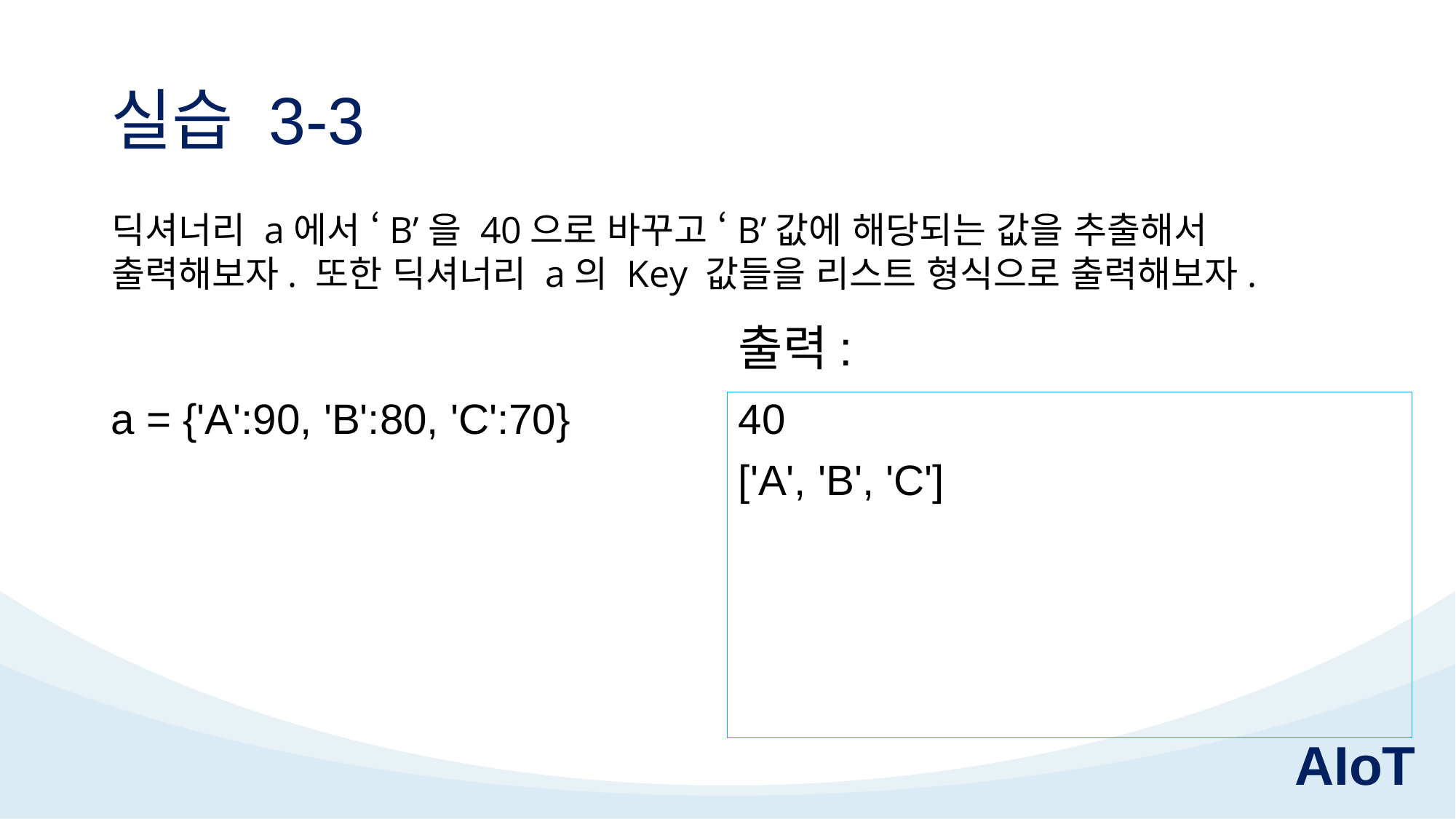

# 실습 3-3
딕셔너리 a에서 ‘B’을 40으로 바꾸고 ‘B’값에 해당되는 값을 추출해서 출력해보자. 또한 딕셔너리 a의 Key 값들을 리스트 형식으로 출력해보자.
출력:
a = {'A':90, 'B':80, 'C':70}
40
['A', 'B', 'C']